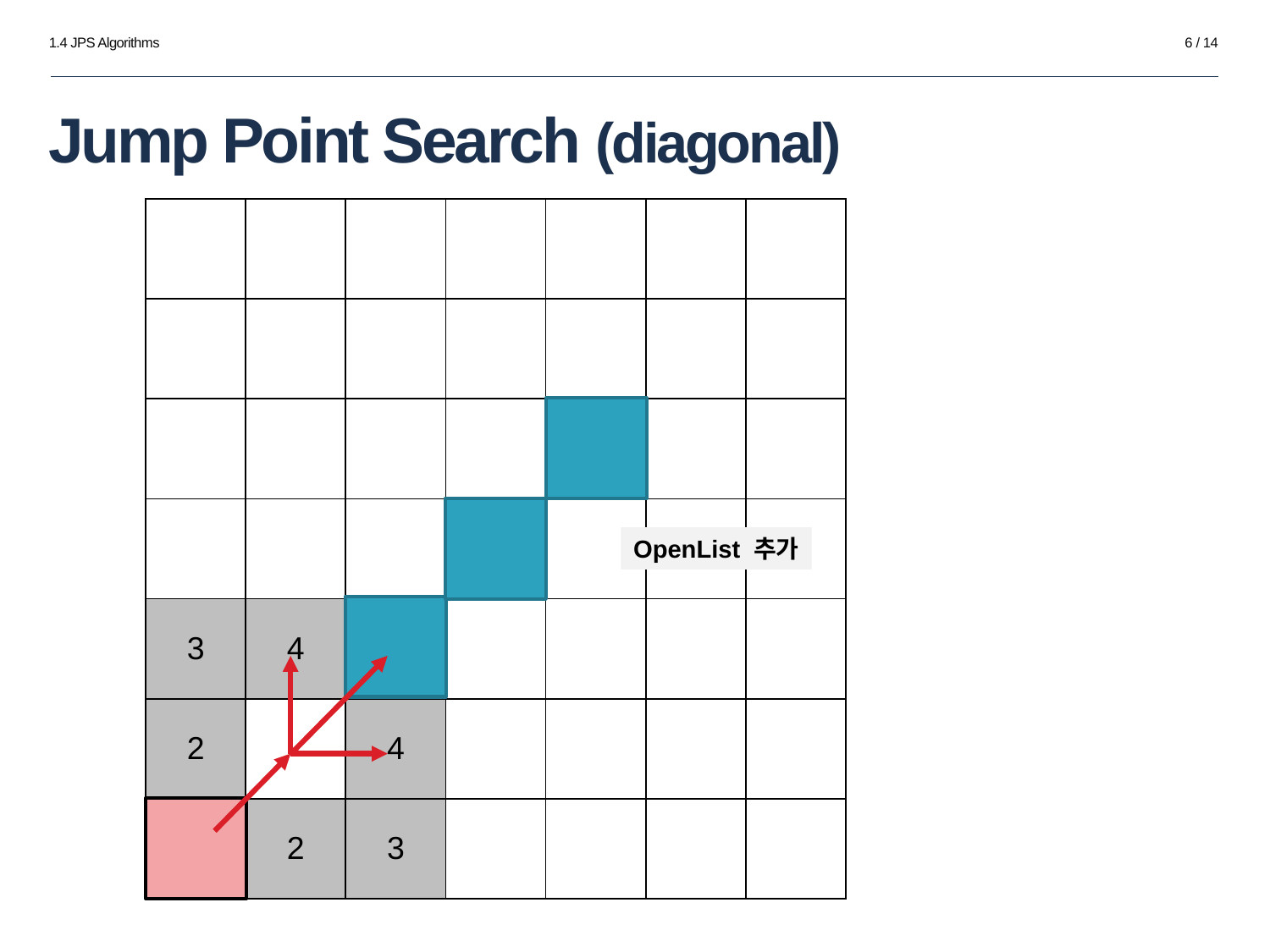

1.4 JPS Algorithms
6 / 14
# Jump Point Search (diagonal)
|  |  |  |  |  |  |  |
| --- | --- | --- | --- | --- | --- | --- |
|  |  |  |  |  |  |  |
|  |  |  |  |  |  |  |
|  |  |  |  |  |  |  |
| 3 | 4 |  |  |  |  |  |
| 2 |  | 4 |  |  |  |  |
| 1 | 2 | 3 |  |  |  |  |

OpenList 추가